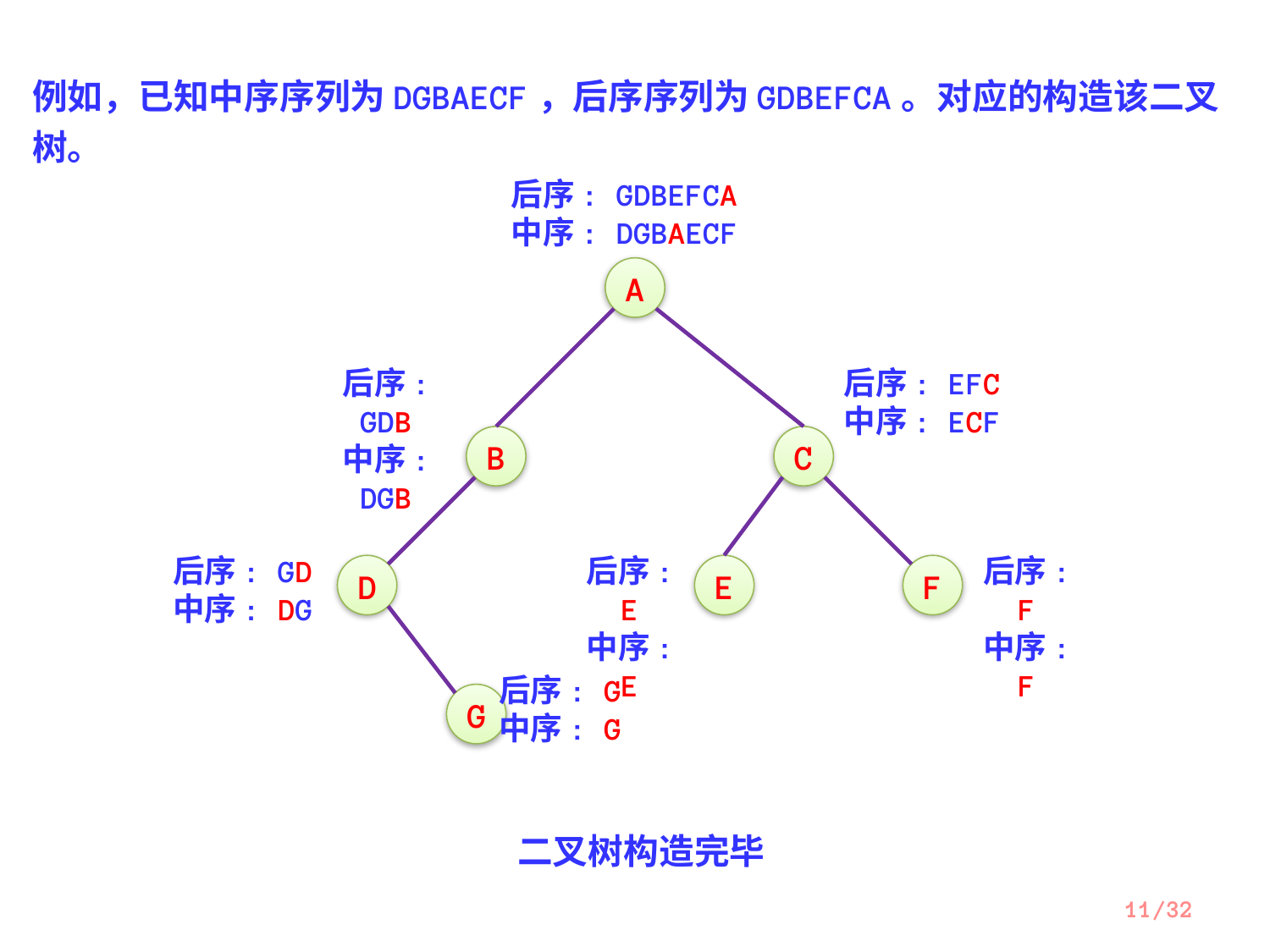

例如，已知中序序列为DGBAECF，后序序列为GDBEFCA。对应的构造该二叉树。
后序: GDBEFCA
中序: DGBAECF
A
后序: GDB
中序: DGB
后序: EFC
中序: ECF
B
C
后序: GD
中序: DG
后序: E
中序: E
后序: F
中序: F
D
E
F
后序: G
中序: G
G
二叉树构造完毕
11/32